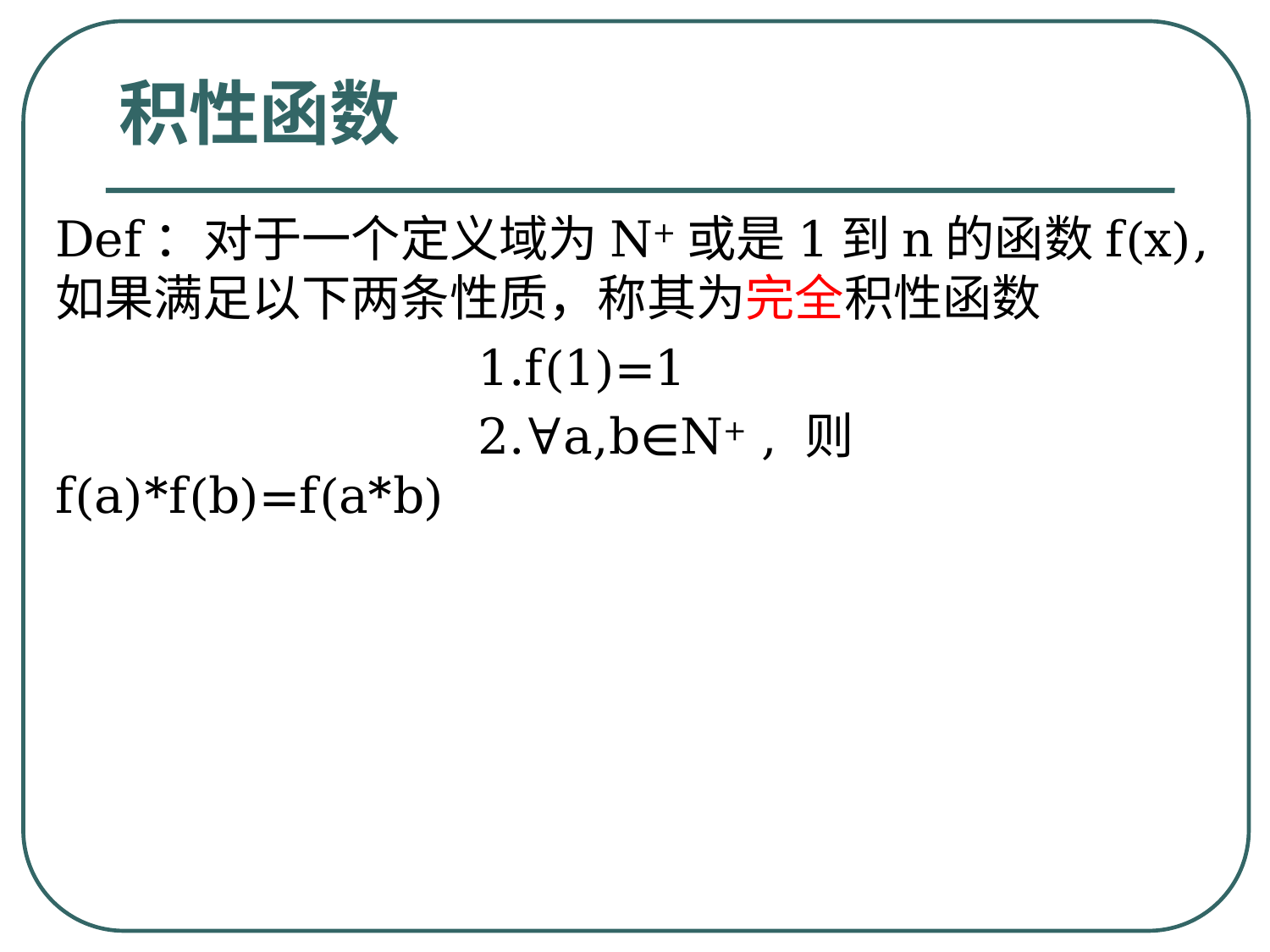

# 积性函数
Def：对于一个定义域为N+或是1到n的函数f(x),如果满足以下两条性质，称其为完全积性函数
                           1.f(1)=1
                           2.∀a,b∈N+ , 则f(a)*f(b)=f(a*b)